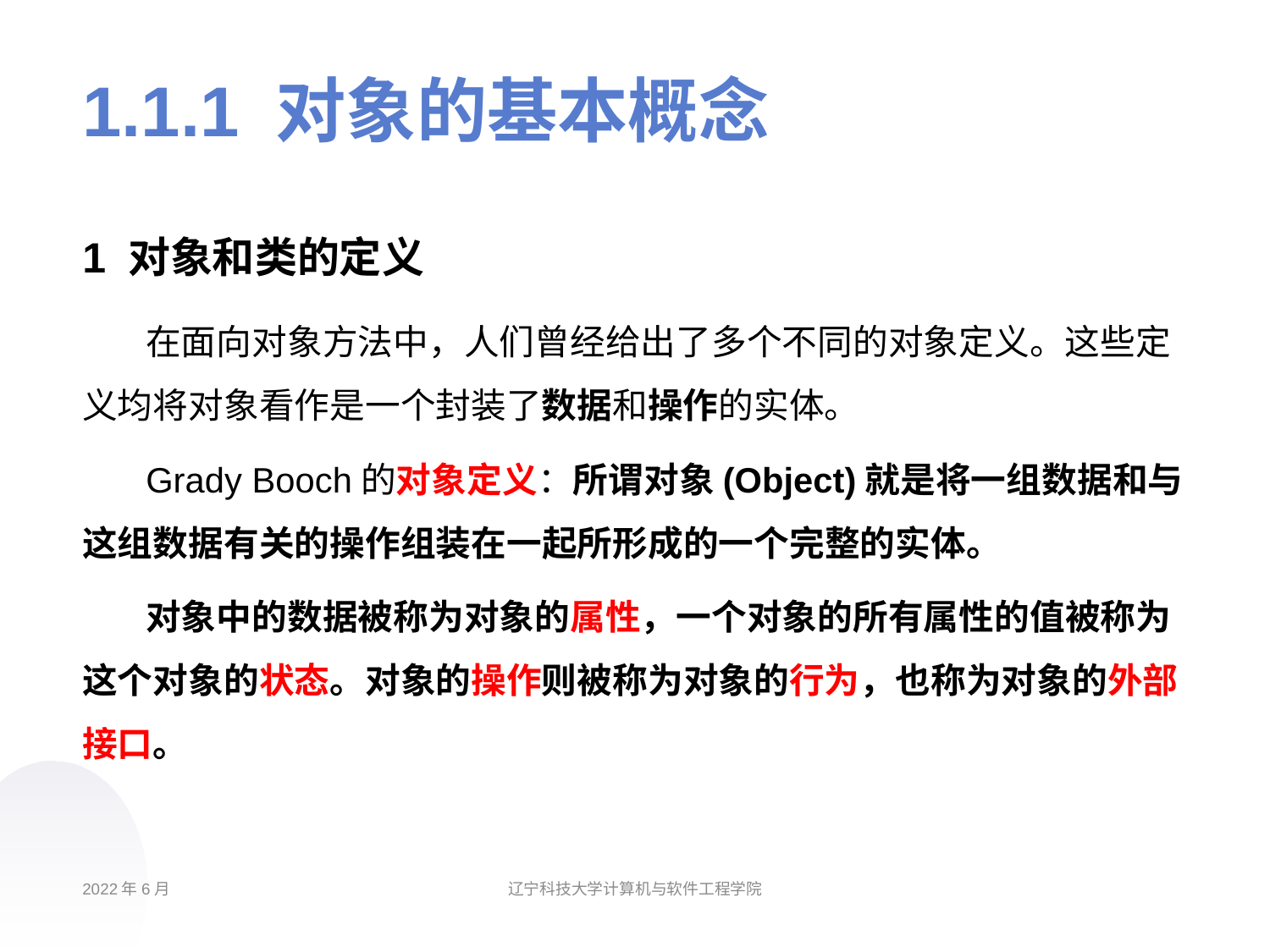

# 1.1.1 对象的基本概念
1 对象和类的定义
在面向对象方法中，人们曾经给出了多个不同的对象定义。这些定义均将对象看作是一个封装了数据和操作的实体。
Grady Booch的对象定义：所谓对象(Object)就是将一组数据和与这组数据有关的操作组装在一起所形成的一个完整的实体。
对象中的数据被称为对象的属性，一个对象的所有属性的值被称为这个对象的状态。对象的操作则被称为对象的行为，也称为对象的外部接口。

2022年6月
辽宁科技大学计算机与软件工程学院
4